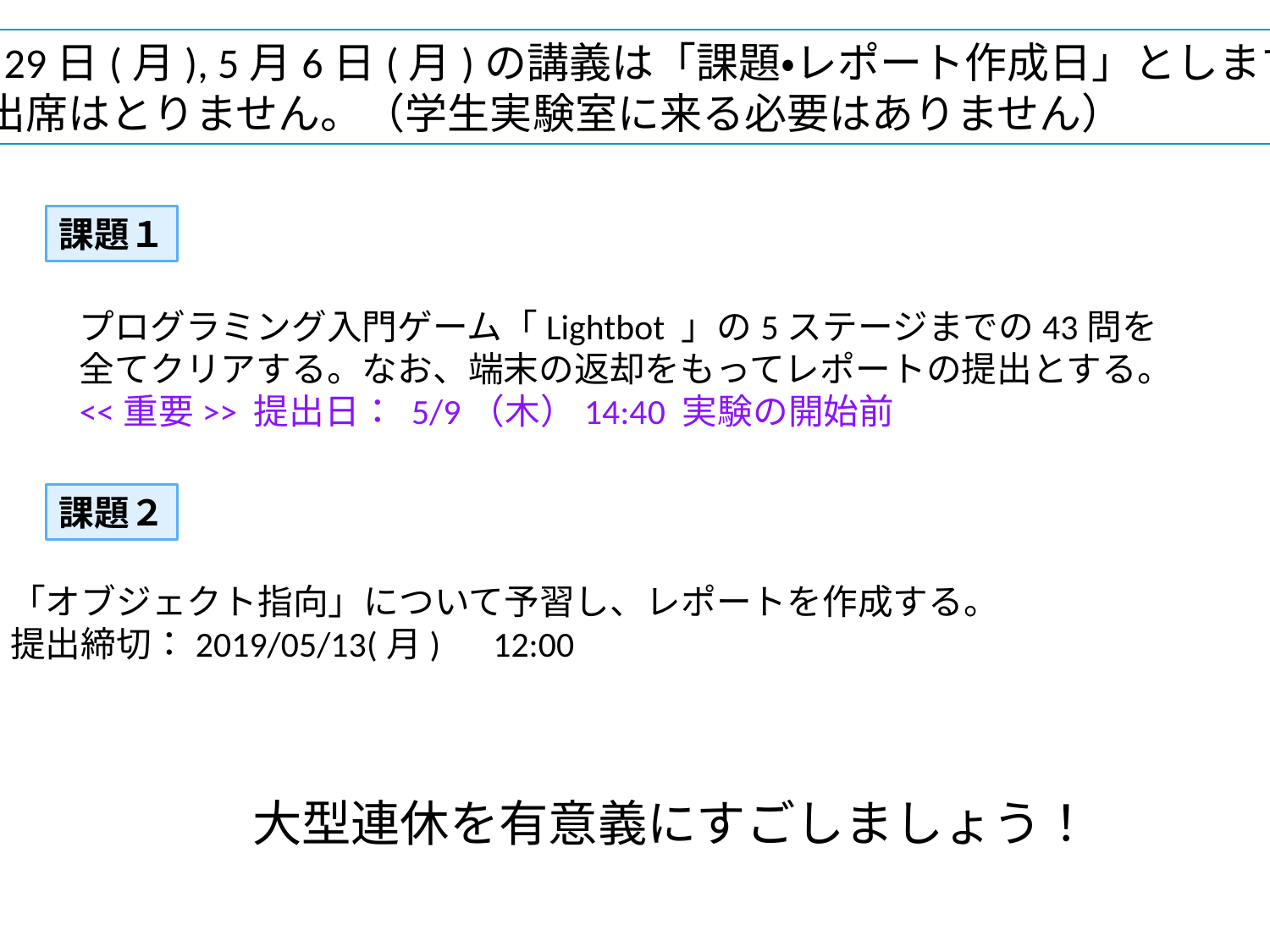

4月29日(月), 5月6日(月)の講義は「課題・レポート作成日」とします。
出席はとりません。（学生実験室に来る必要はありません）
課題１
プログラミング入門ゲーム「Lightbot 」の5ステージまでの43問を全てクリアする。なお、端末の返却をもってレポートの提出とする。
<<重要>> 提出日： 5/9（木）14:40 実験の開始前
課題２
「オブジェクト指向」について予習し、レポートを作成する。
提出締切：2019/05/13(月)　12:00

大型連休を有意義にすごしましょう！